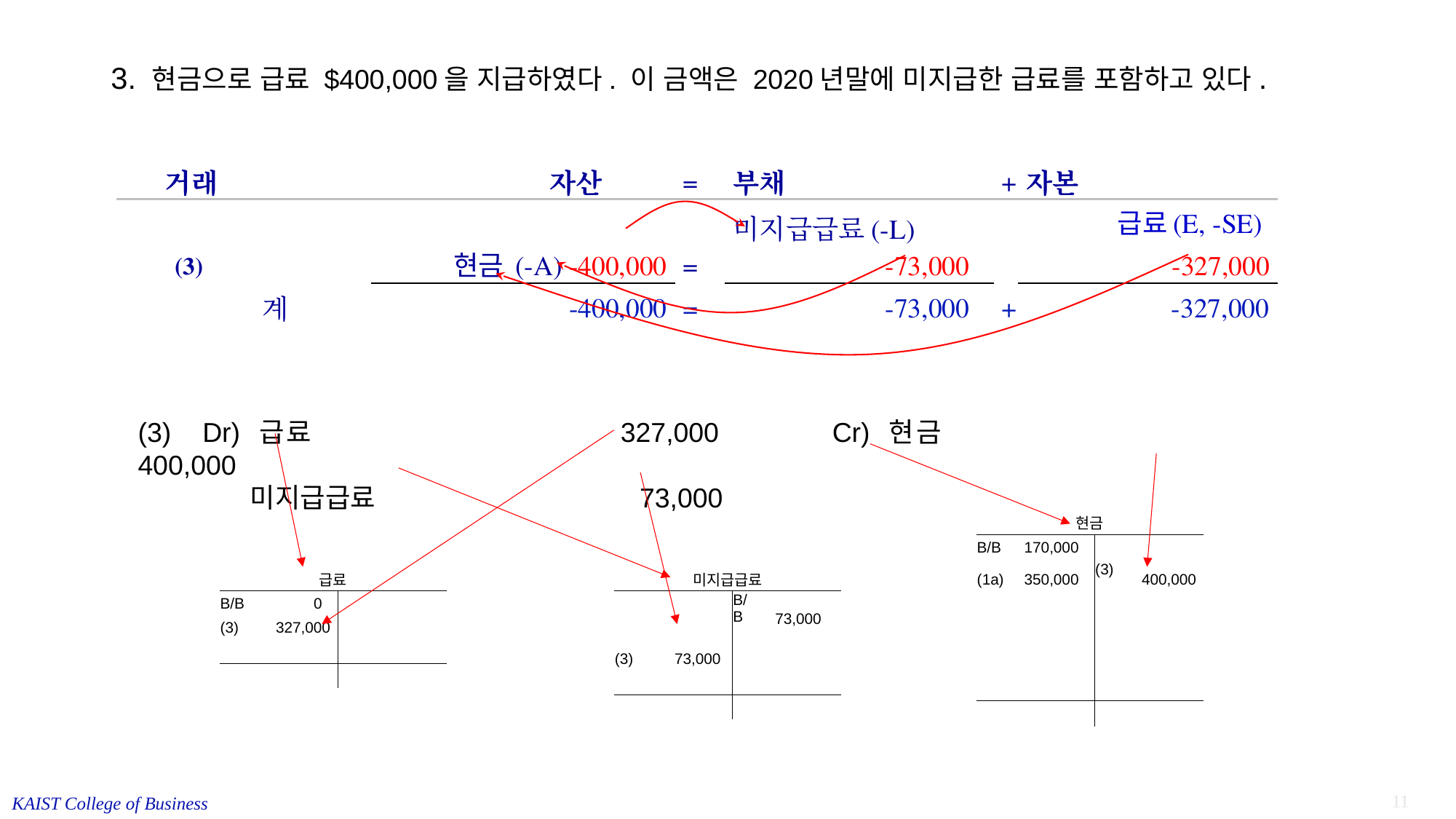

# 3. 현금으로 급료 $400,000을 지급하였다. 이 금액은 2020년말에 미지급한 급료를 포함하고 있다.
|  |  |  |  |  |  |  |  |  |  |  |  |  |  |  |
| --- | --- | --- | --- | --- | --- | --- | --- | --- | --- | --- | --- | --- | --- | --- |
| 거래 |  |  |  |  |  | 자산 |  |  | = | 부채 | + | 자본 |  |  |
| (3) |  |  |  |  | 현금 (-A) -400,000 |  |  |  | = | 미지급급료(-L) -73,000 |  | 급료(E, -SE) -327,000 |  |  |
|  |  |  |  | 계 | -400,000 |  |  |  | = | -73,000 | + | -327,000 |  |  |
|  |  |  |  |  |  |  |  |  |  |  |  |  |  |  |

(3)	 Dr) 급료 	   	327,000      		Cr) 현금 			400,000
			    미지급급료		     73,000
| 현금 |  |  |  |
| --- | --- | --- | --- |
| B/B | 170,000 |  |  |
| (1a) | 350,000 | (3) | 400,000 |
|  |  |  |  |
|  |  |  |  |
|  |  |  |  |
|  |  |  |  |
|  |  |  |  |
| 급료 |  |  |  |
| --- | --- | --- | --- |
| B/B | 0 |  |  |
| (3) | 327,000 |  |  |
|  |  |  |  |
|  |  |  |  |
| 미지급급료 |  |  |  |
| --- | --- | --- | --- |
|  |  | B/B | 73,000 |
| (3) | 73,000 |  |  |
|  |  |  |  |
|  |  |  |  |